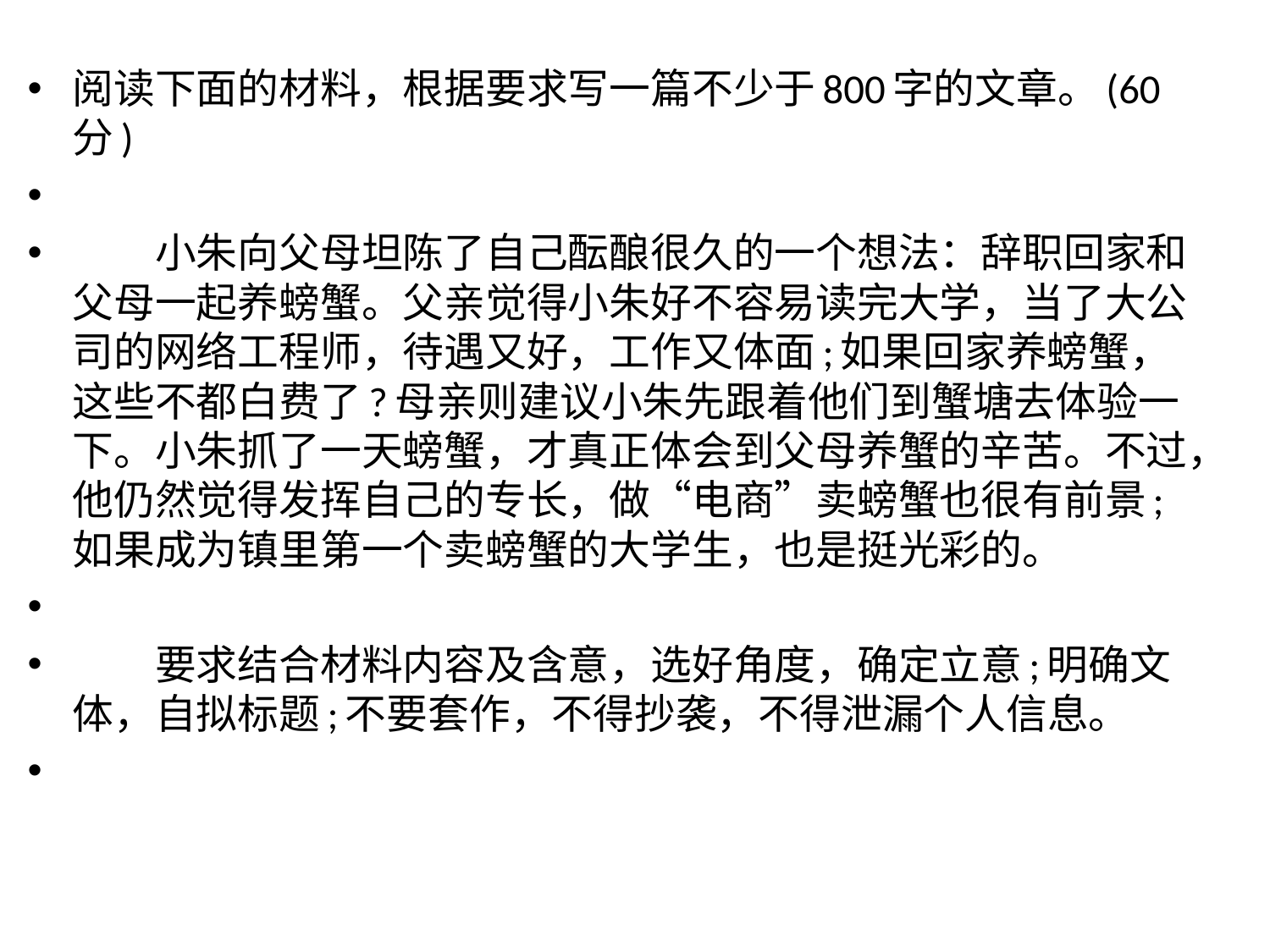

#
阅读下面的材料，根据要求写一篇不少于800字的文章。(60分)

　　小朱向父母坦陈了自己酝酿很久的一个想法：辞职回家和父母一起养螃蟹。父亲觉得小朱好不容易读完大学，当了大公司的网络工程师，待遇又好，工作又体面;如果回家养螃蟹，这些不都白费了?母亲则建议小朱先跟着他们到蟹塘去体验一下。小朱抓了一天螃蟹，才真正体会到父母养蟹的辛苦。不过，他仍然觉得发挥自己的专长，做“电商”卖螃蟹也很有前景;如果成为镇里第一个卖螃蟹的大学生，也是挺光彩的。

　　要求结合材料内容及含意，选好角度，确定立意;明确文体，自拟标题;不要套作，不得抄袭，不得泄漏个人信息。